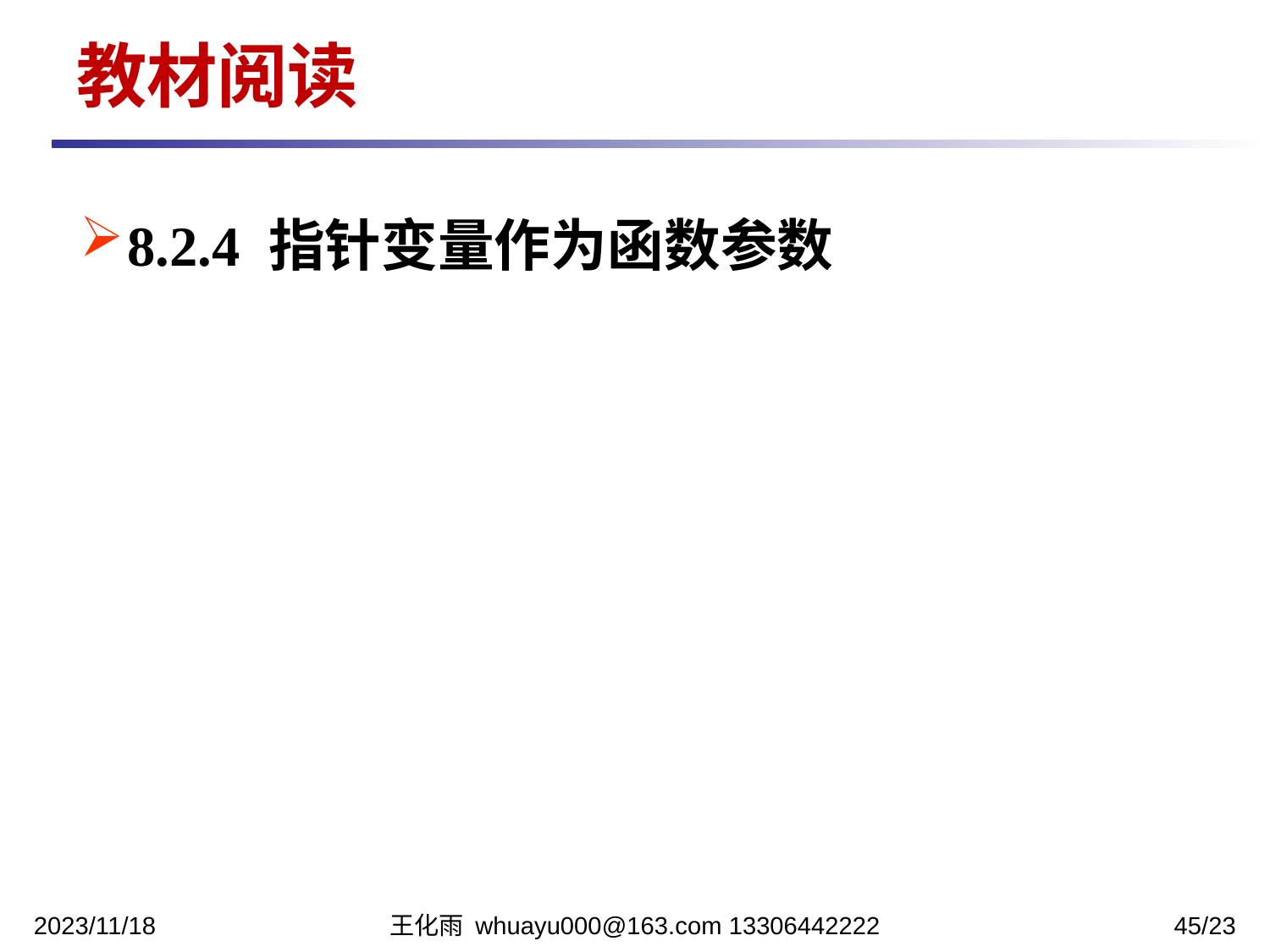

教材阅读
8.2.4 指针变量作为函数参数
2023/11/18
王化雨 whuayu000@163.com 13306442222
45/23